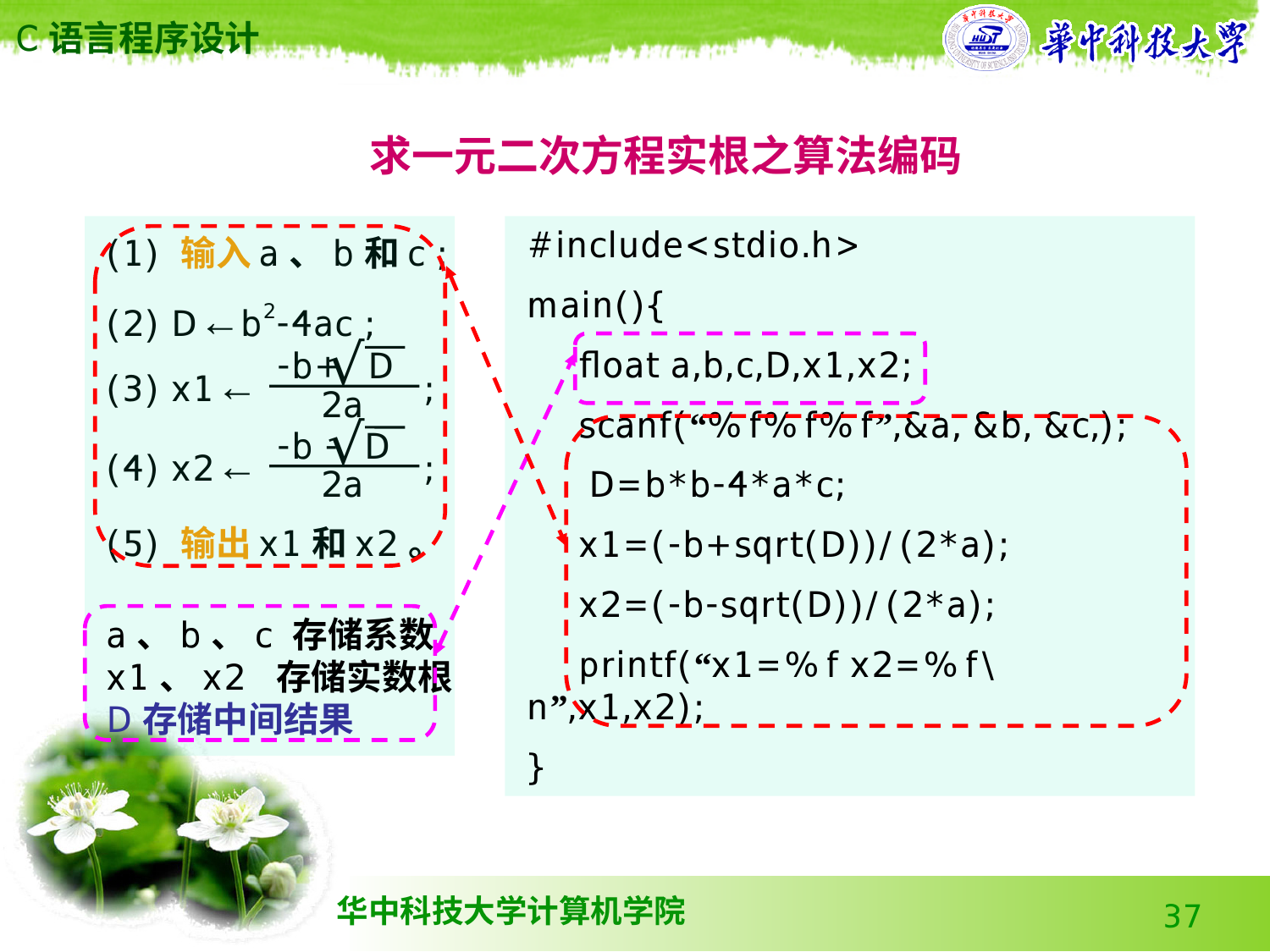

求一元二次方程实根之算法编码

a、b、c 存储系数
x1、x2  存储实数根
D存储中间结果
(1) 输入a、b和c ;
(2) D←b2-4ac ;
√

-b+   D
2a

(3) x1←                ;
√

-b -   D
2a

(4) x2←                ;
(5) 输出x1和x2。

#include<stdio.h>
main(){
     float a,b,c,D,x1,x2;
     scanf(“%f%f%f”,&a, &b, &c,);
      D=b*b-4*a*c;
     x1=(-b+sqrt(D))/(2*a);
     x2=(-b-sqrt(D))/(2*a);
     printf(“x1=%f x2=%f\n”,x1,x2);
}

37